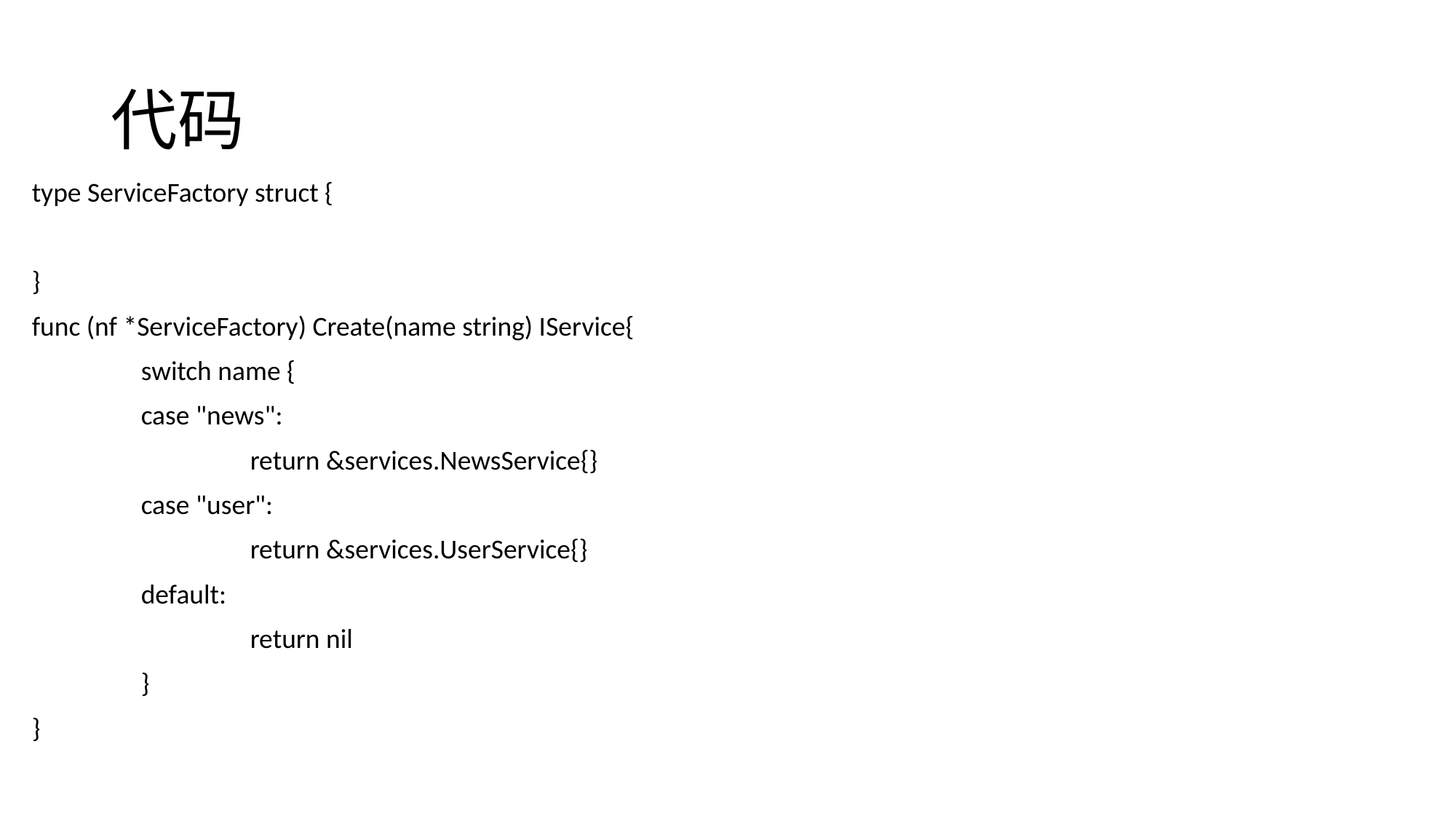

# 代码
type ServiceFactory struct {

}
func (nf *ServiceFactory) Create(name string) IService{
	switch name {
	case "news":
		return &services.NewsService{}
	case "user":
		return &services.UserService{}
	default:
		return nil
	}
}